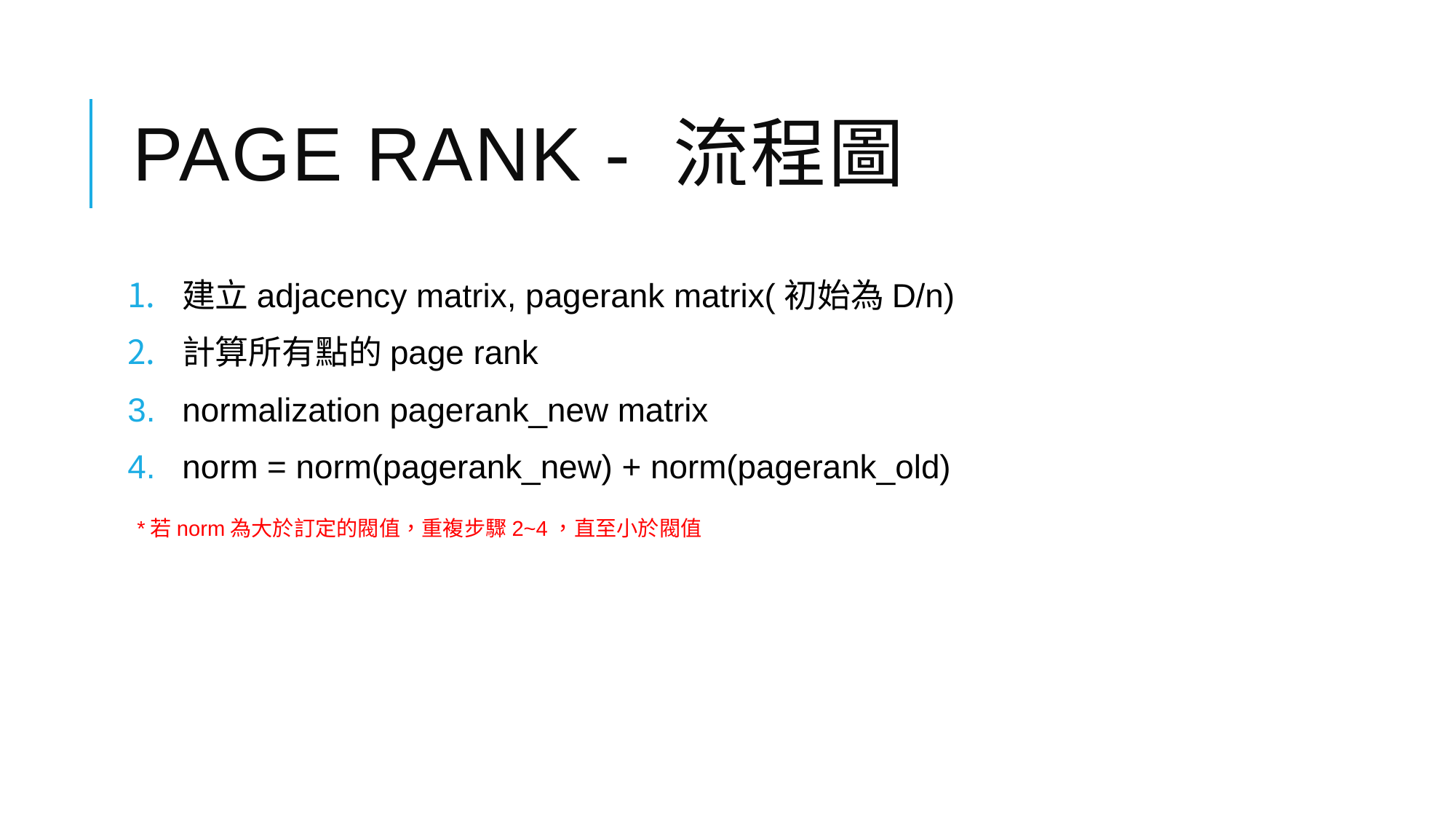

# Page rank - 流程圖
建立adjacency matrix, pagerank matrix(初始為D/n)
計算所有點的page rank
normalization pagerank_new matrix
norm = norm(pagerank_new) + norm(pagerank_old)
 *若norm為大於訂定的閥值，重複步驟2~4，直至小於閥值